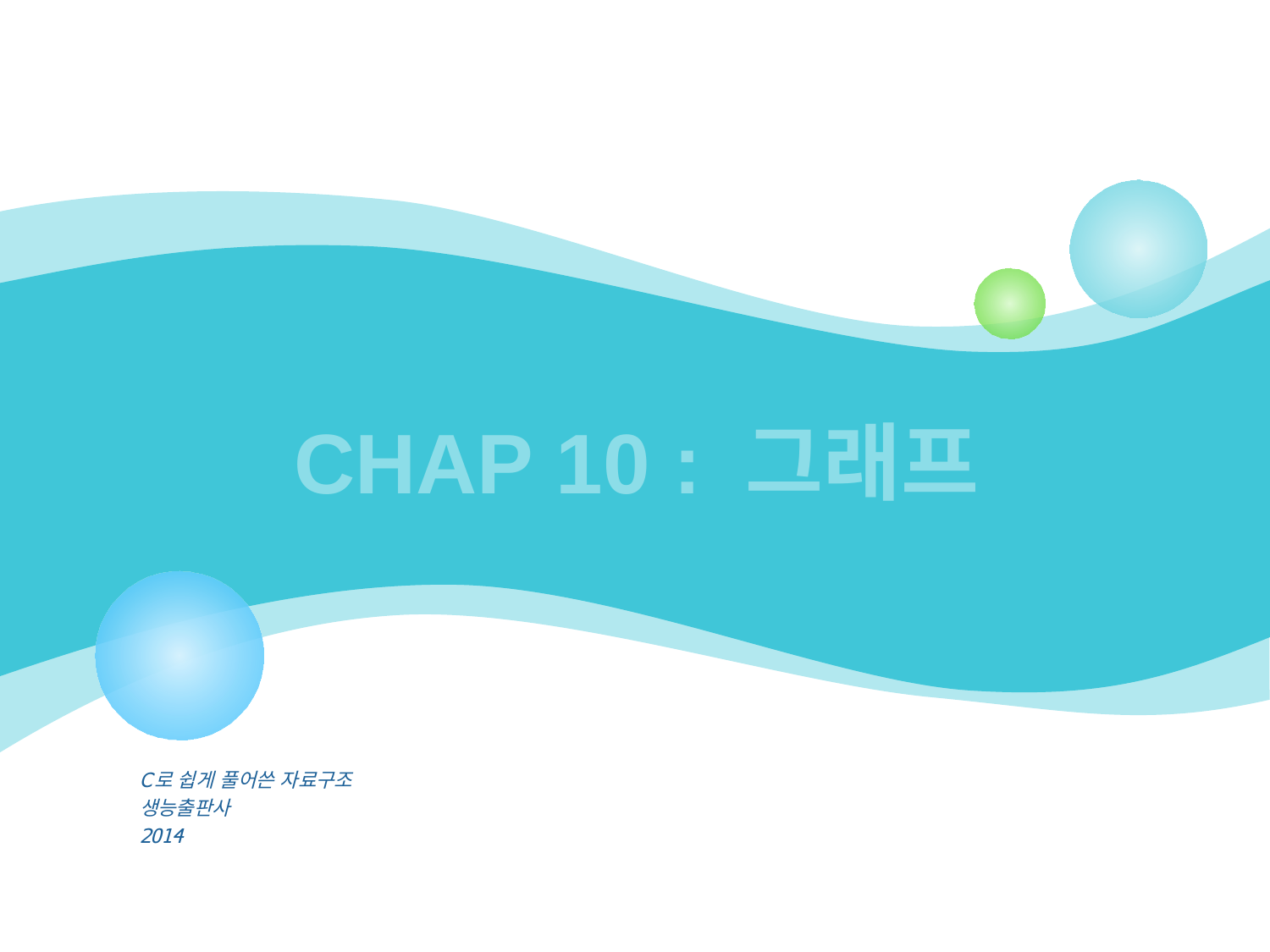

# CHAP 10 : 그래프
C로 쉽게 풀어쓴 자료구조
생능출판사
2014